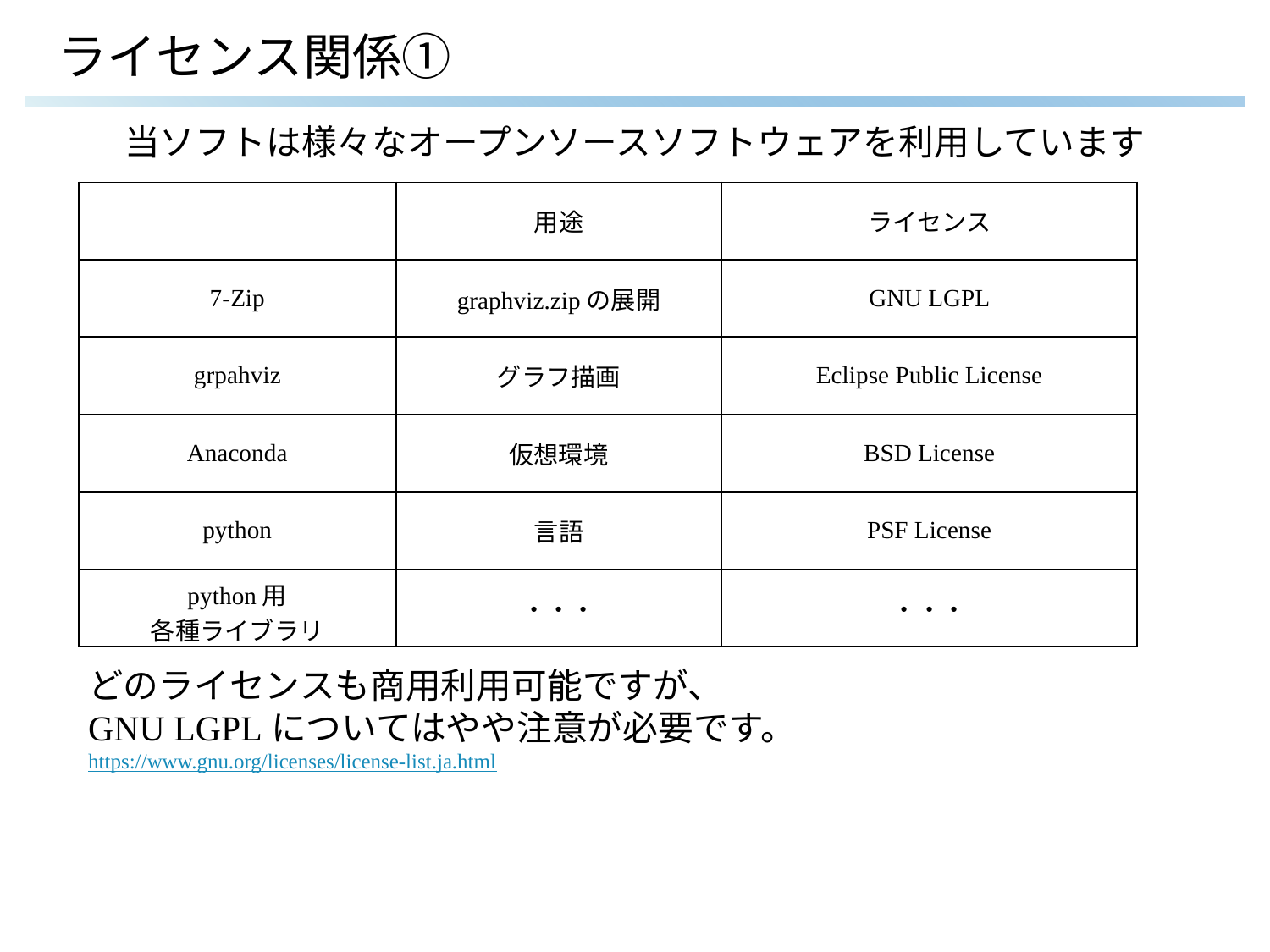

# ライセンス関係①
当ソフトは様々なオープンソースソフトウェアを利用しています
|  | 用途 | ライセンス |
| --- | --- | --- |
| 7-Zip | graphviz.zipの展開 | GNU LGPL |
| grpahviz | グラフ描画 | Eclipse Public License |
| Anaconda | 仮想環境 | BSD License |
| python | 言語 | PSF License |
| python用 各種ライブラリ | ・・・ | ・・・ |
どのライセンスも商用利用可能ですが、
GNU LGPLについてはやや注意が必要です。
https://www.gnu.org/licenses/license-list.ja.html